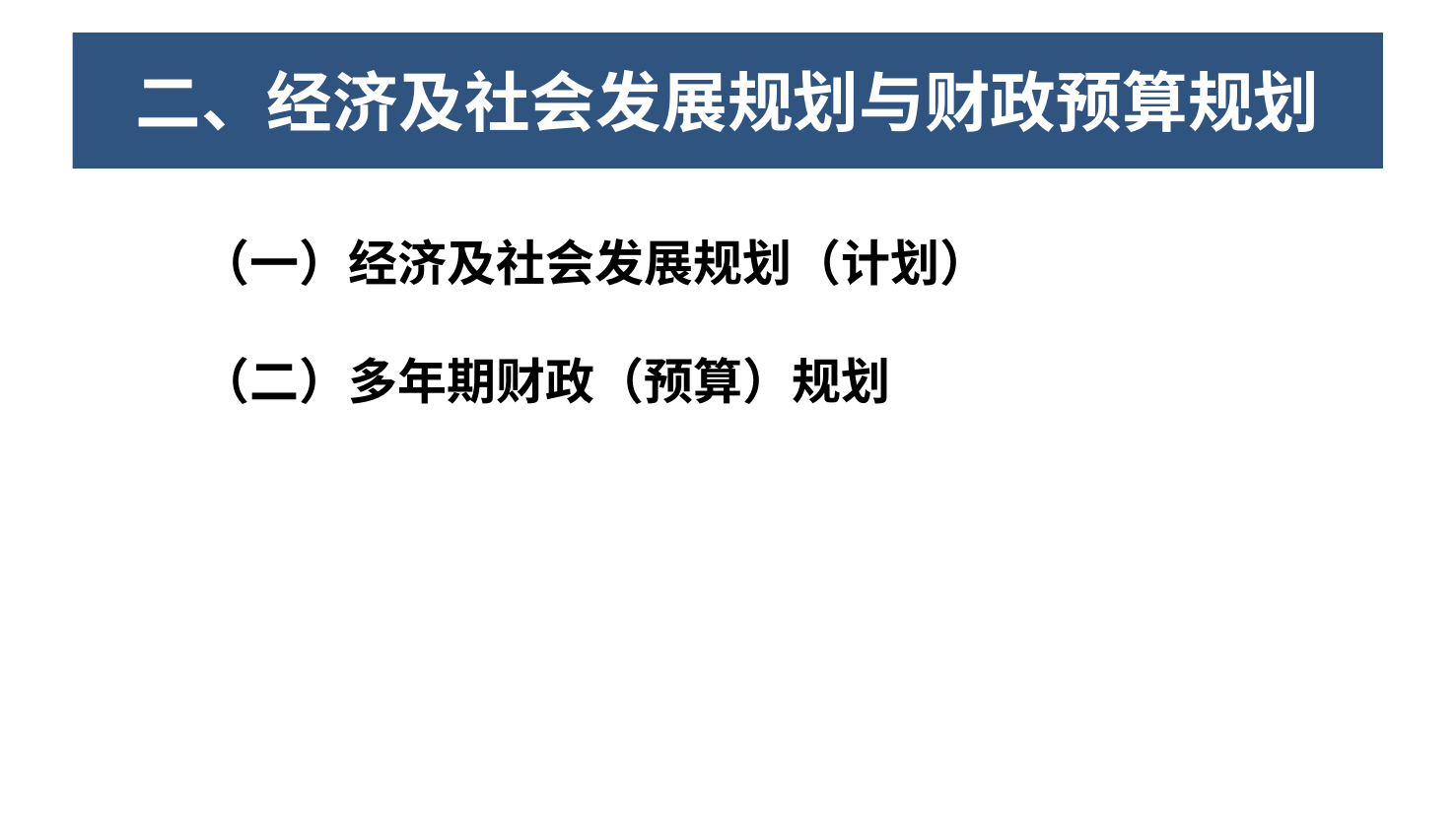

二、经济及社会发展规划与财政预算规划
# 二、经济及社会发展规划与财政预算规划
（一）经济及社会发展规划（计划）

（二）多年期财政（预算）规划